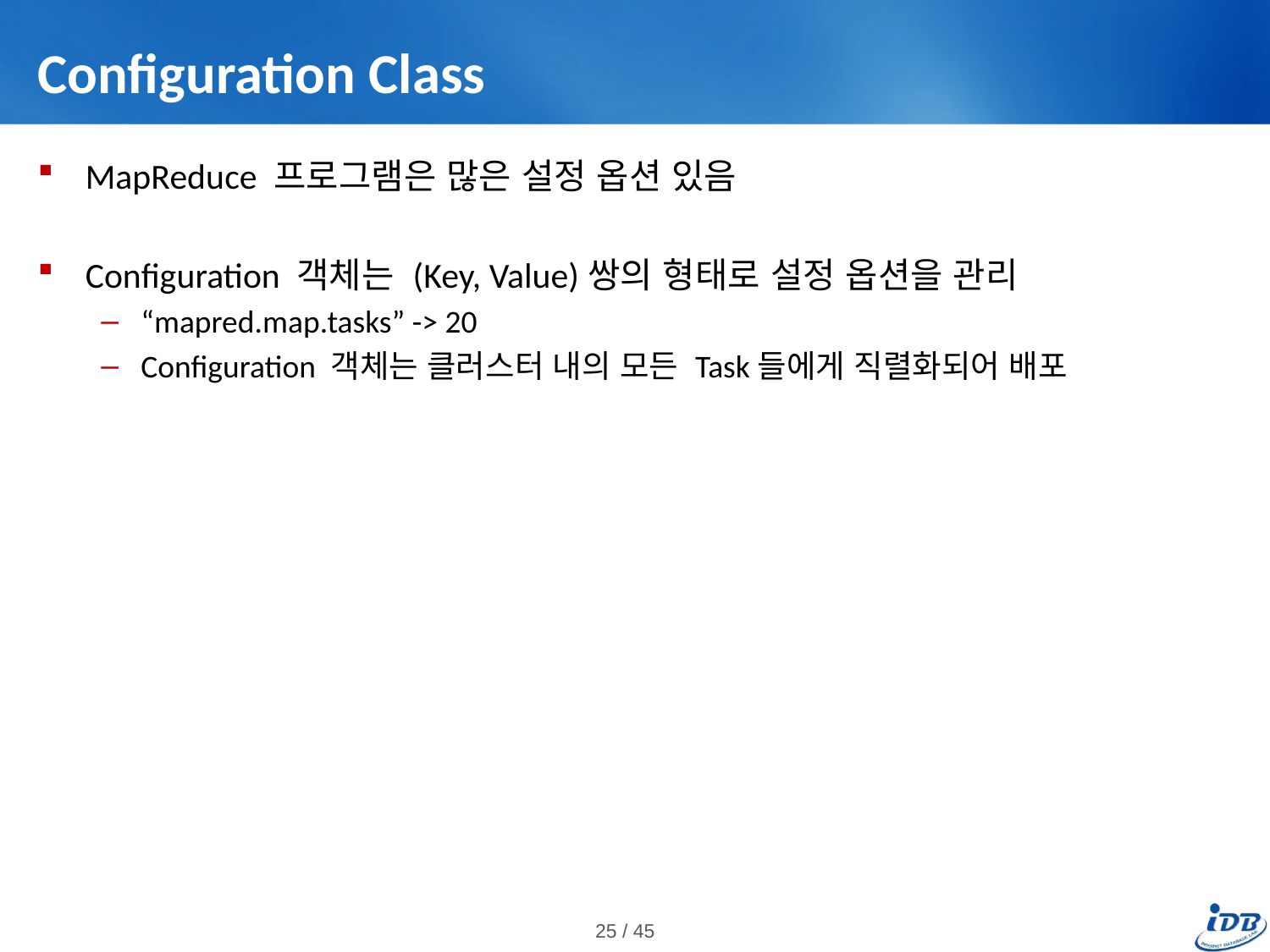

# Configuration Class
MapReduce 프로그램은 많은 설정 옵션 있음

Configuration 객체는 (Key, Value)쌍의 형태로 설정 옵션을 관리
“mapred.map.tasks” -> 20
Configuration 객체는 클러스터 내의 모든 Task들에게 직렬화되어 배포